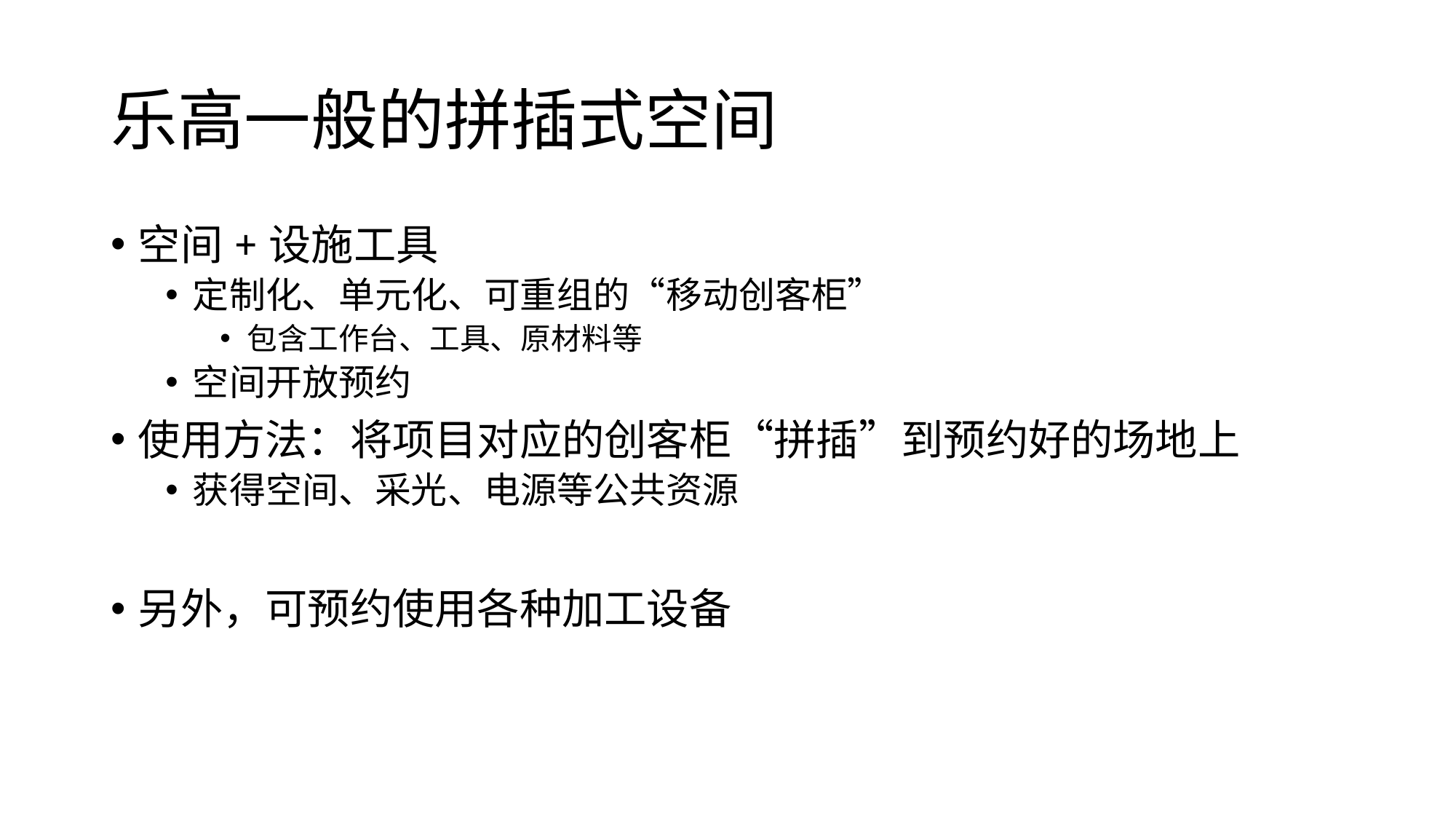

# 乐高一般的拼插式空间
空间+设施工具
定制化、单元化、可重组的“移动创客柜”
包含工作台、工具、原材料等
空间开放预约
使用方法：将项目对应的创客柜“拼插”到预约好的场地上
获得空间、采光、电源等公共资源

另外，可预约使用各种加工设备